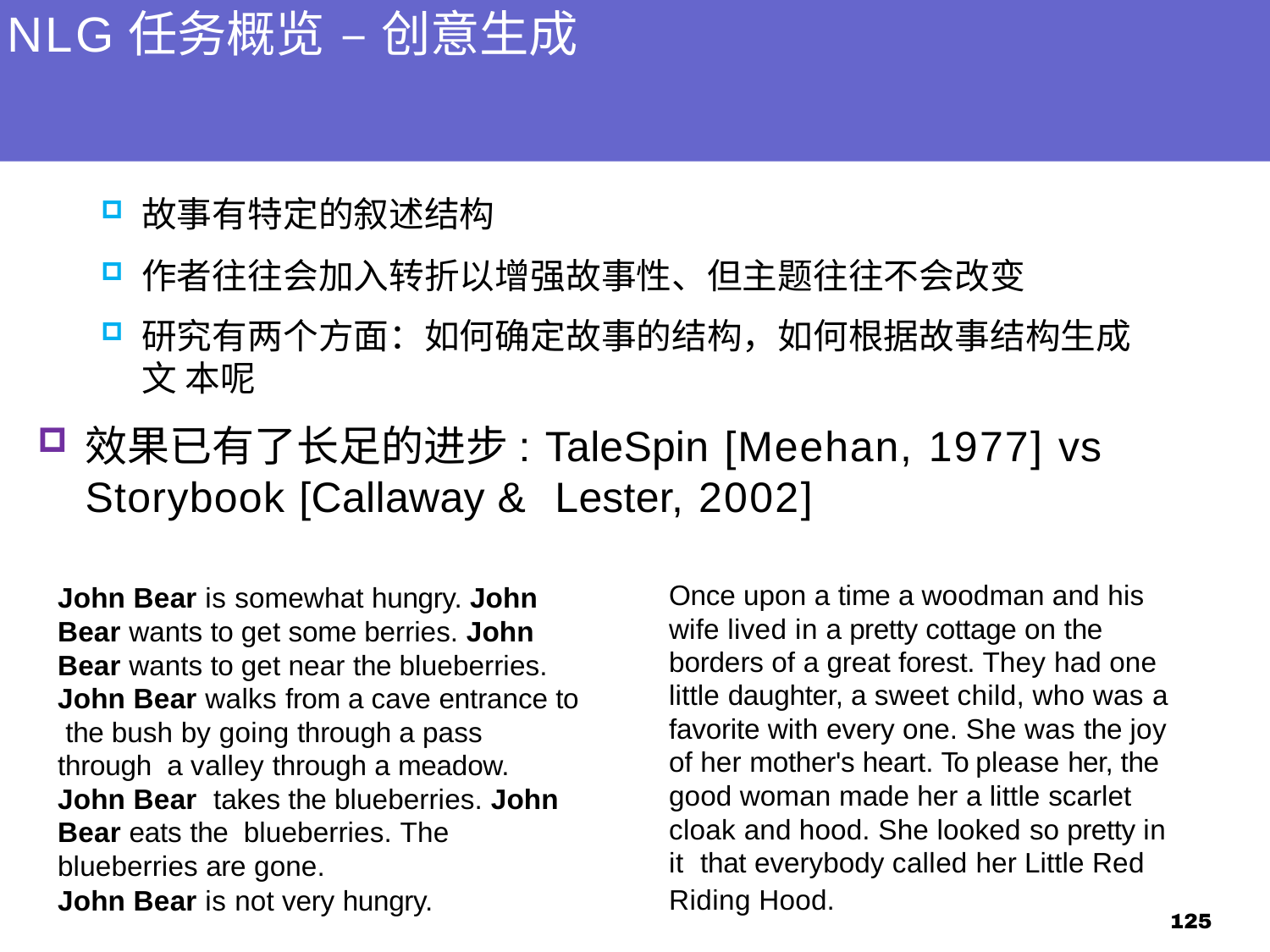

# NLG任务概览 – 创意生成
叙述生成/故事生成
故事有特定的叙述结构
作者往往会加入转折以增强故事性、但主题往往不会改变
研究有两个方面：如何确定故事的结构，如何根据故事结构生成文 本呢
效果已有了长足的进步: TaleSpin [Meehan, 1977] vs  Storybook [Callaway & Lester, 2002]
Once upon a time a woodman and his  wife lived in a pretty cottage on the  borders of a great forest. They had one  little daughter, a sweet child, who was a  favorite with every one. She was the joy  of her mother's heart. To please her, the  good woman made her a little scarlet  cloak and hood. She looked so pretty in it  that everybody called her Little Red
John Bear is somewhat hungry. John  Bear wants to get some berries. John  Bear wants to get near the blueberries.  John Bear walks from a cave entrance to  the bush by going through a pass through  a valley through a meadow. John Bear  takes the blueberries. John Bear eats the  blueberries. The blueberries are gone.
John Bear is not very hungry.
Riding Hood.
125